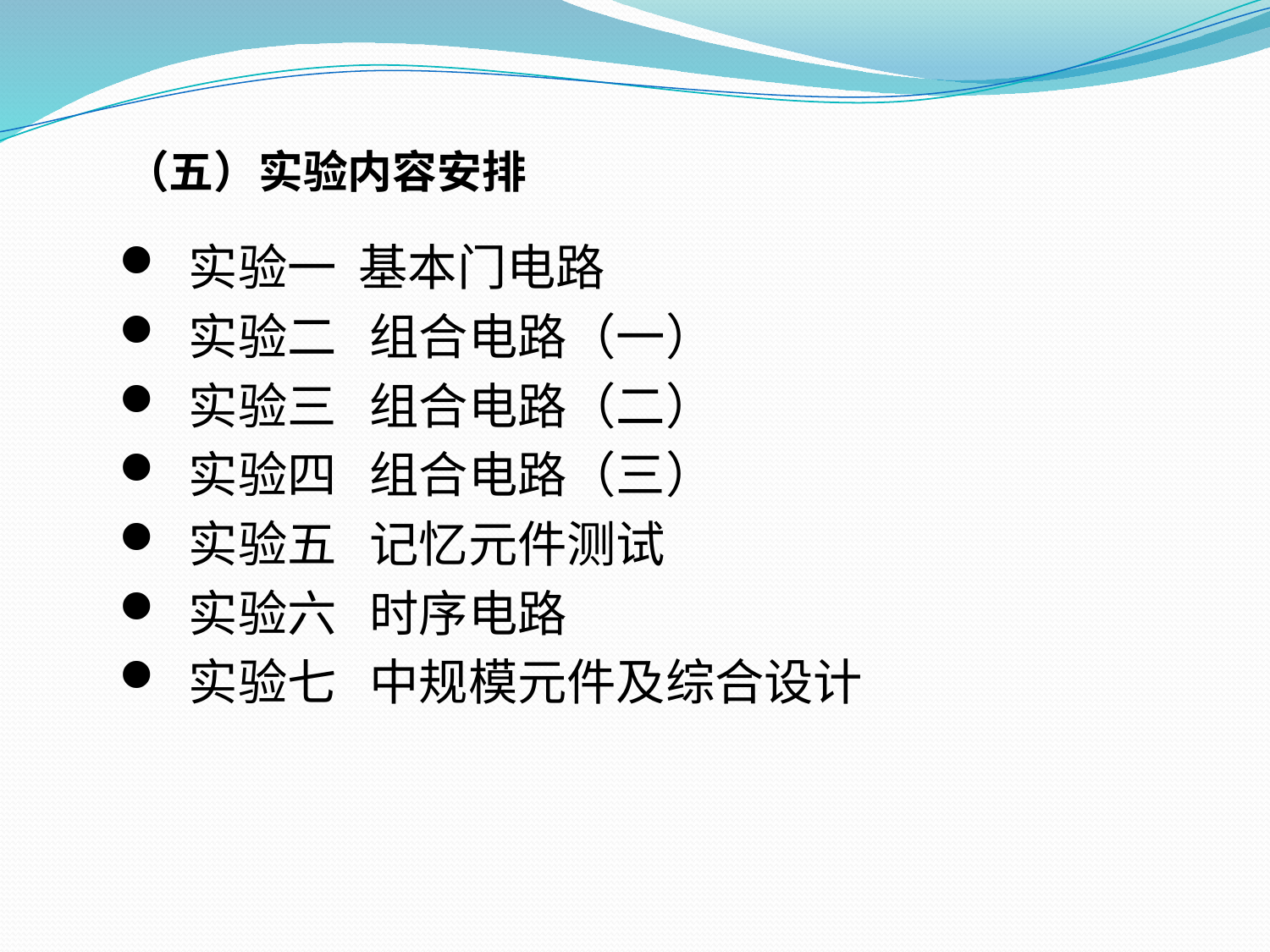

# （五）实验内容安排
 实验一  基本门电路
 实验二   组合电路（一）
 实验三   组合电路（二）
 实验四   组合电路（三）
 实验五   记忆元件测试
 实验六   时序电路
 实验七   中规模元件及综合设计